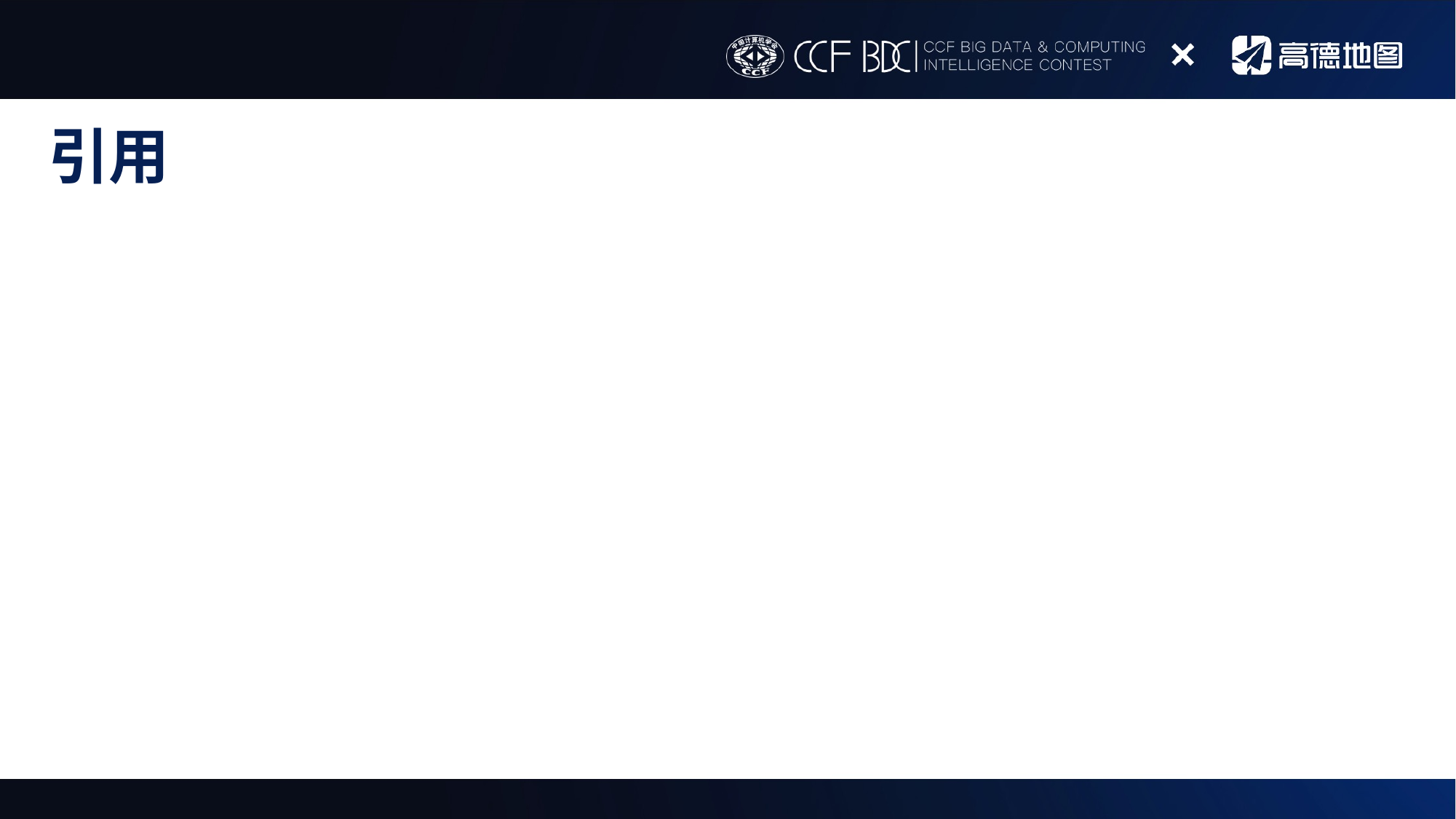

# 引用
1.  “A Frustratingly Easy Approach for Entity and Relation Extraction”，Zexuan Zhong ,Danqi Chen

2.  万能的seq2seq：基于seq2seq的阅读理解问答 - 科学空间|Scientific Spaces

3. “非自回归”也不差：基于MLM的阅读理解问答 - 科学空间|Scientific Spaces